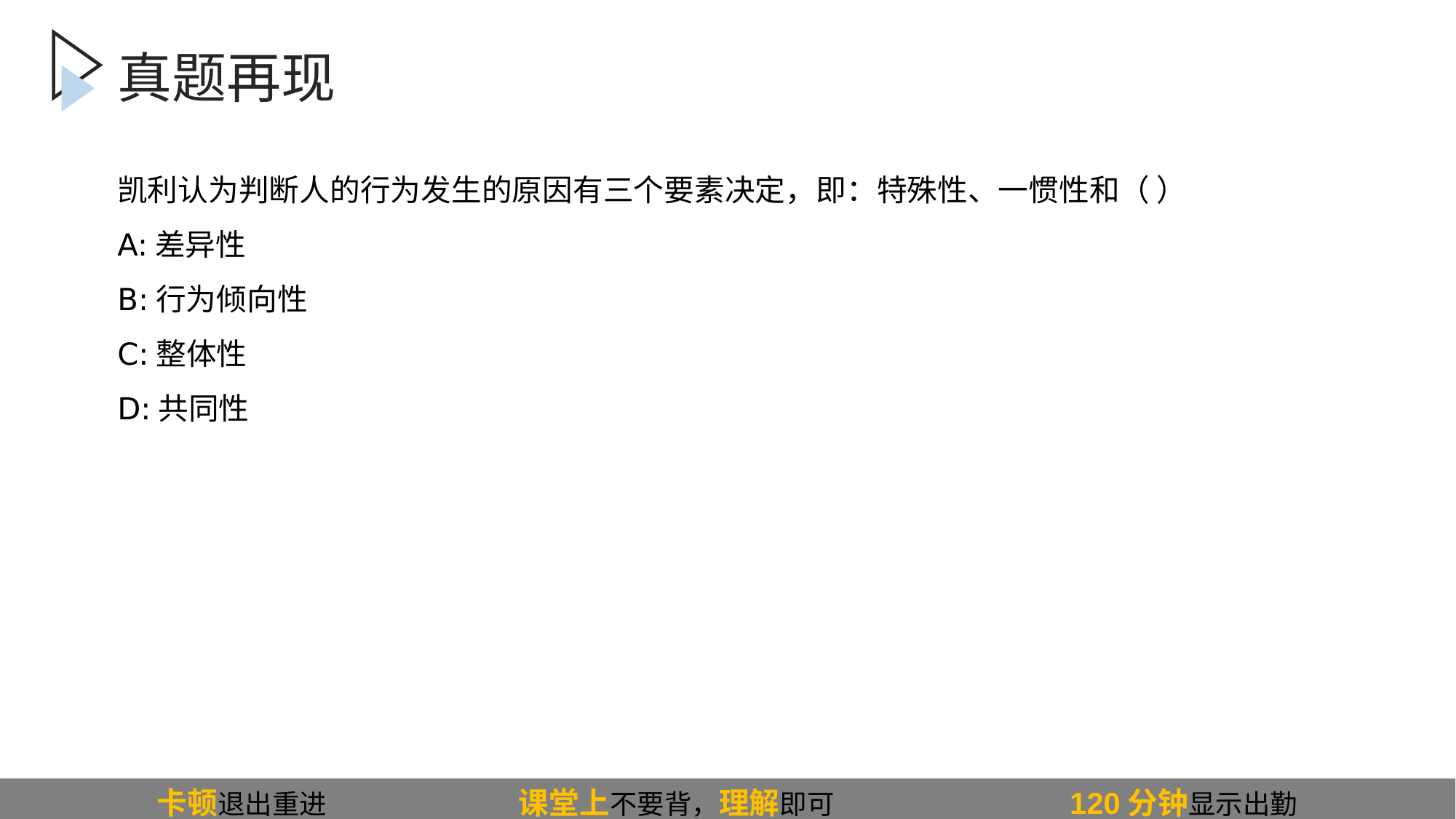

真题再现
凯利认为判断人的行为发生的原因有三个要素决定，即：特殊性、一惯性和（ ）
A:差异性
B:行为倾向性
C:整体性
D:共同性